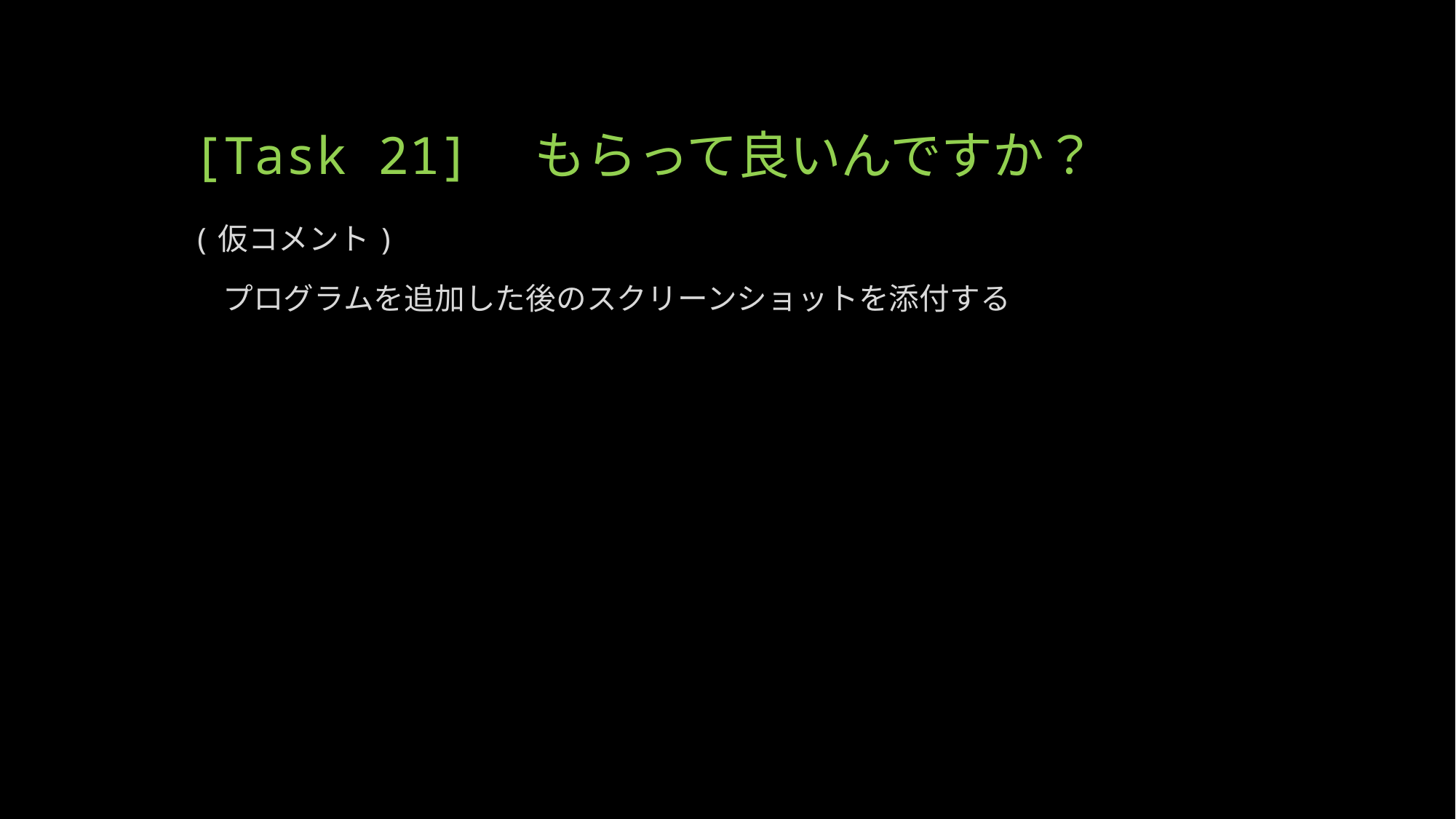

# [Task 21]　もらって良いんですか？
(仮コメント)
　プログラムを追加した後のスクリーンショットを添付する